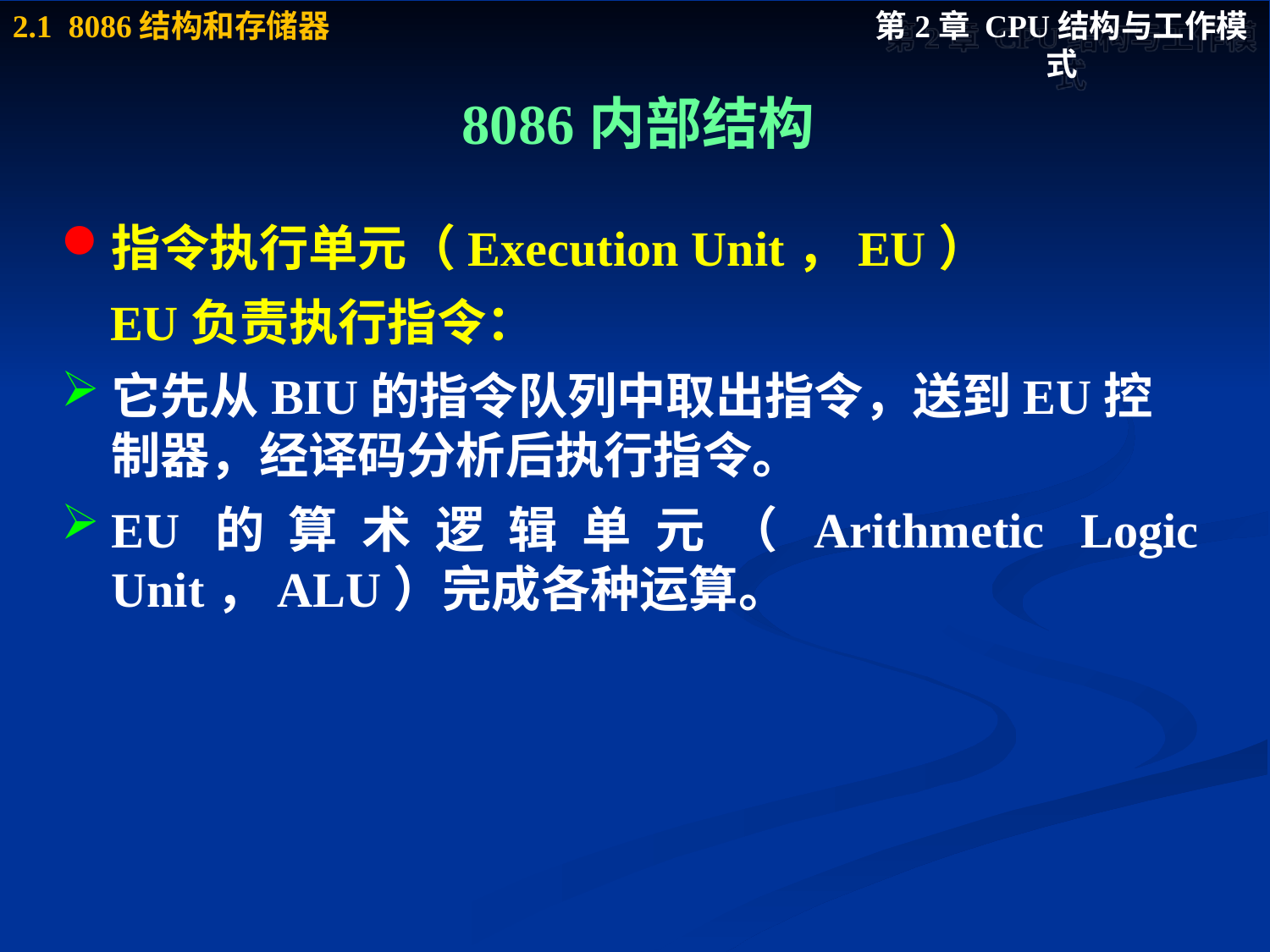

# 8086内部结构
指令执行单元（Execution Unit，EU）
    EU负责执行指令：
它先从BIU的指令队列中取出指令，送到EU控制器，经译码分析后执行指令。
EU的算术逻辑单元（Arithmetic Logic Unit，ALU）完成各种运算。